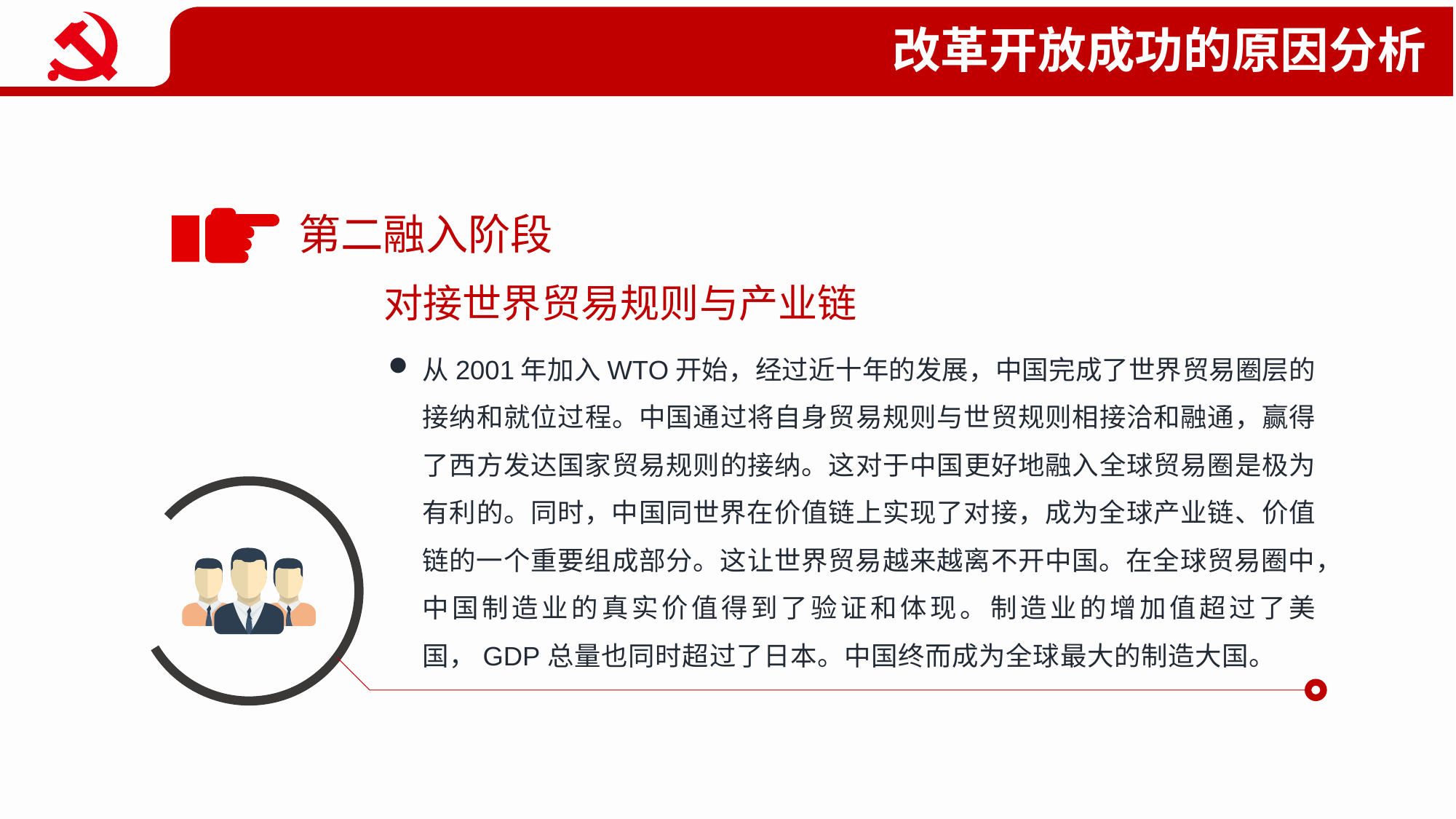

第二融入阶段

对接世界贸易规则与产业链
从2001年加入WTO开始，经过近十年的发展，中国完成了世界贸易圈层的接纳和就位过程。中国通过将自身贸易规则与世贸规则相接洽和融通，赢得了西方发达国家贸易规则的接纳。这对于中国更好地融入全球贸易圈是极为有利的。同时，中国同世界在价值链上实现了对接，成为全球产业链、价值链的一个重要组成部分。这让世界贸易越来越离不开中国。在全球贸易圈中，中国制造业的真实价值得到了验证和体现。制造业的增加值超过了美国，GDP总量也同时超过了日本。中国终而成为全球最大的制造大国。